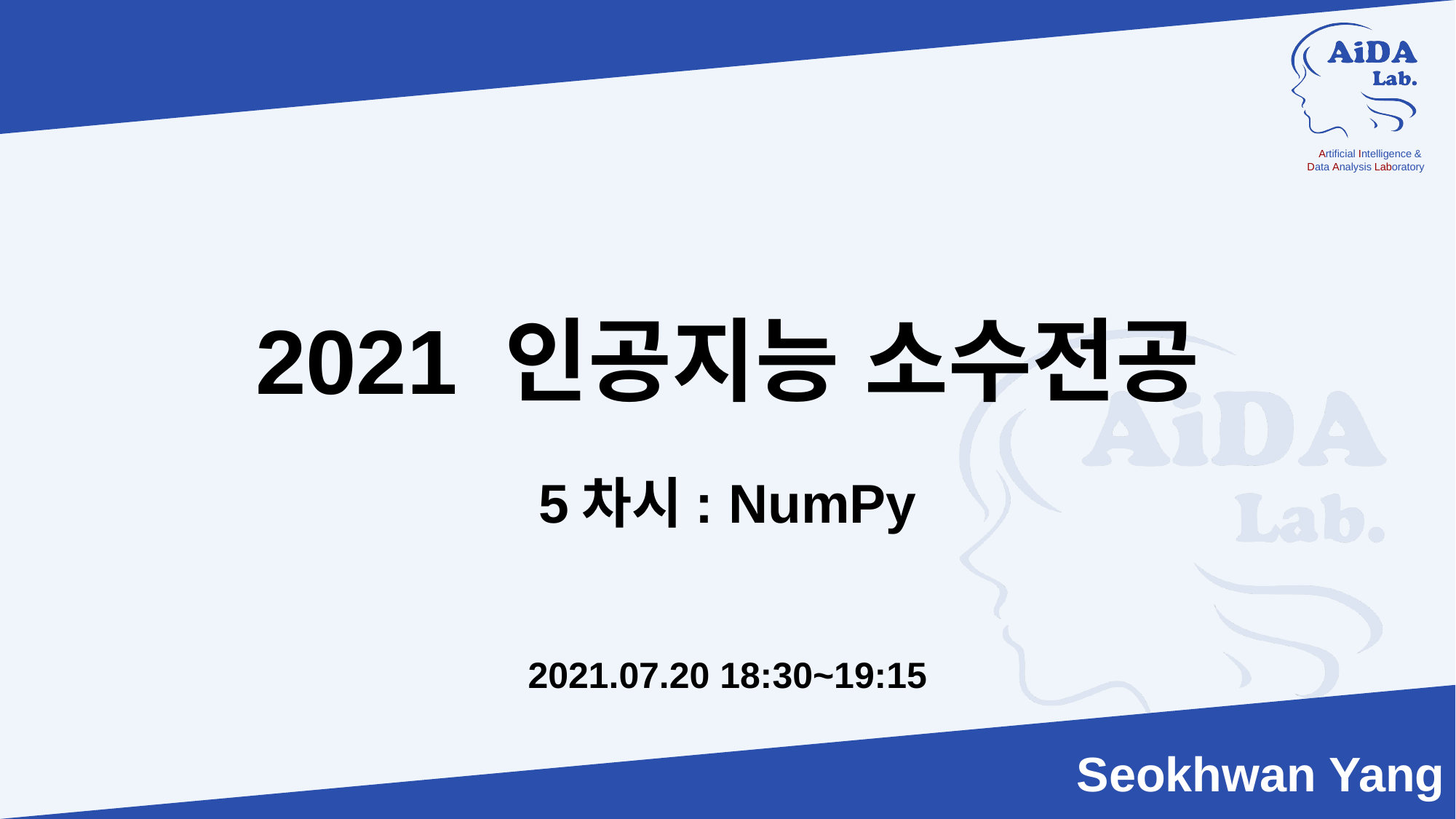

# 2021 인공지능 소수전공
5차시: NumPy

2021.07.20 18:30~19:15